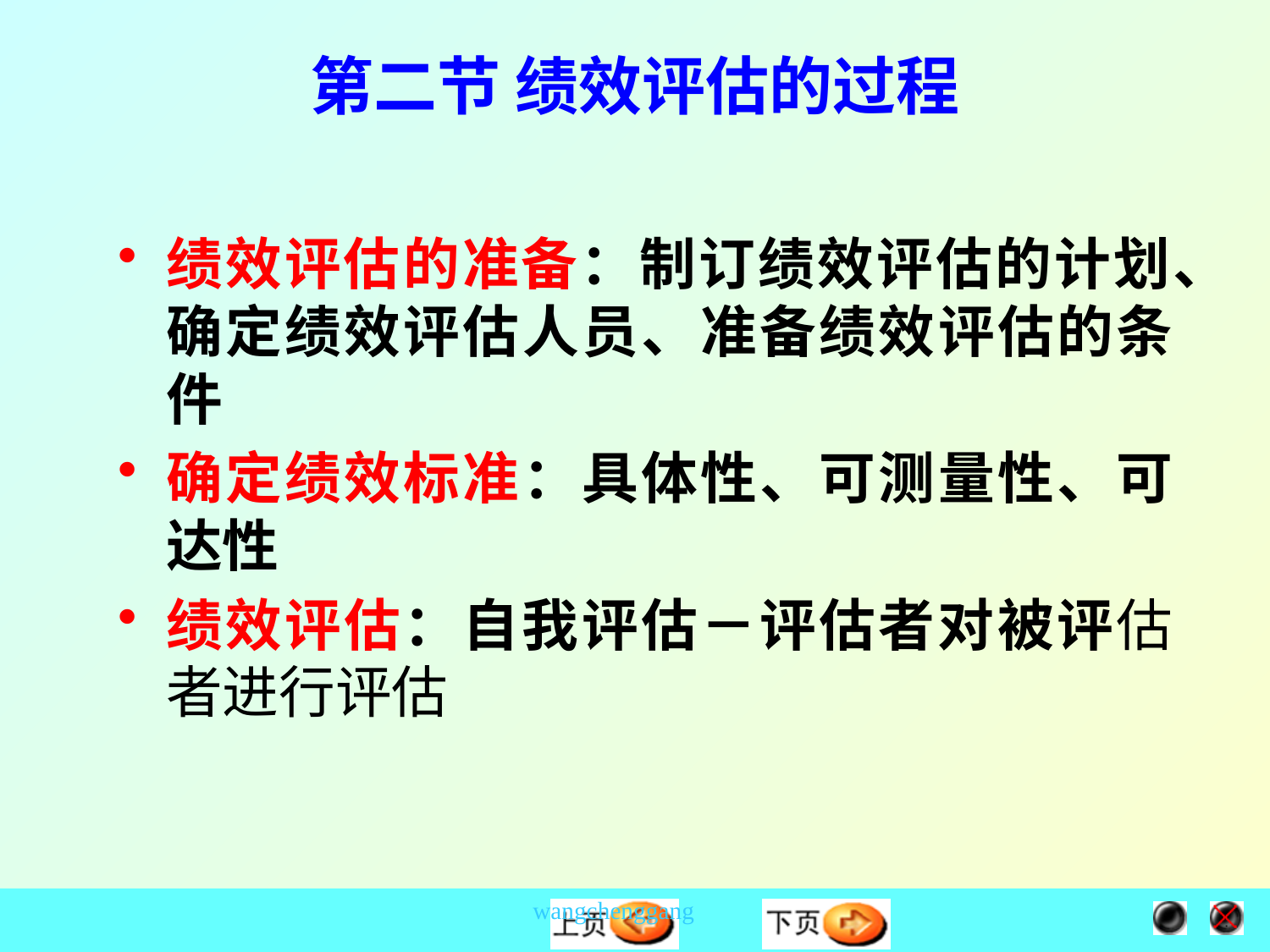

# 第二节 绩效评估的过程
绩效评估的准备：制订绩效评估的计划、确定绩效评估人员、准备绩效评估的条件
确定绩效标准：具体性、可测量性、可达性
绩效评估：自我评估－评估者对被评估者进行评估

wangchenggang